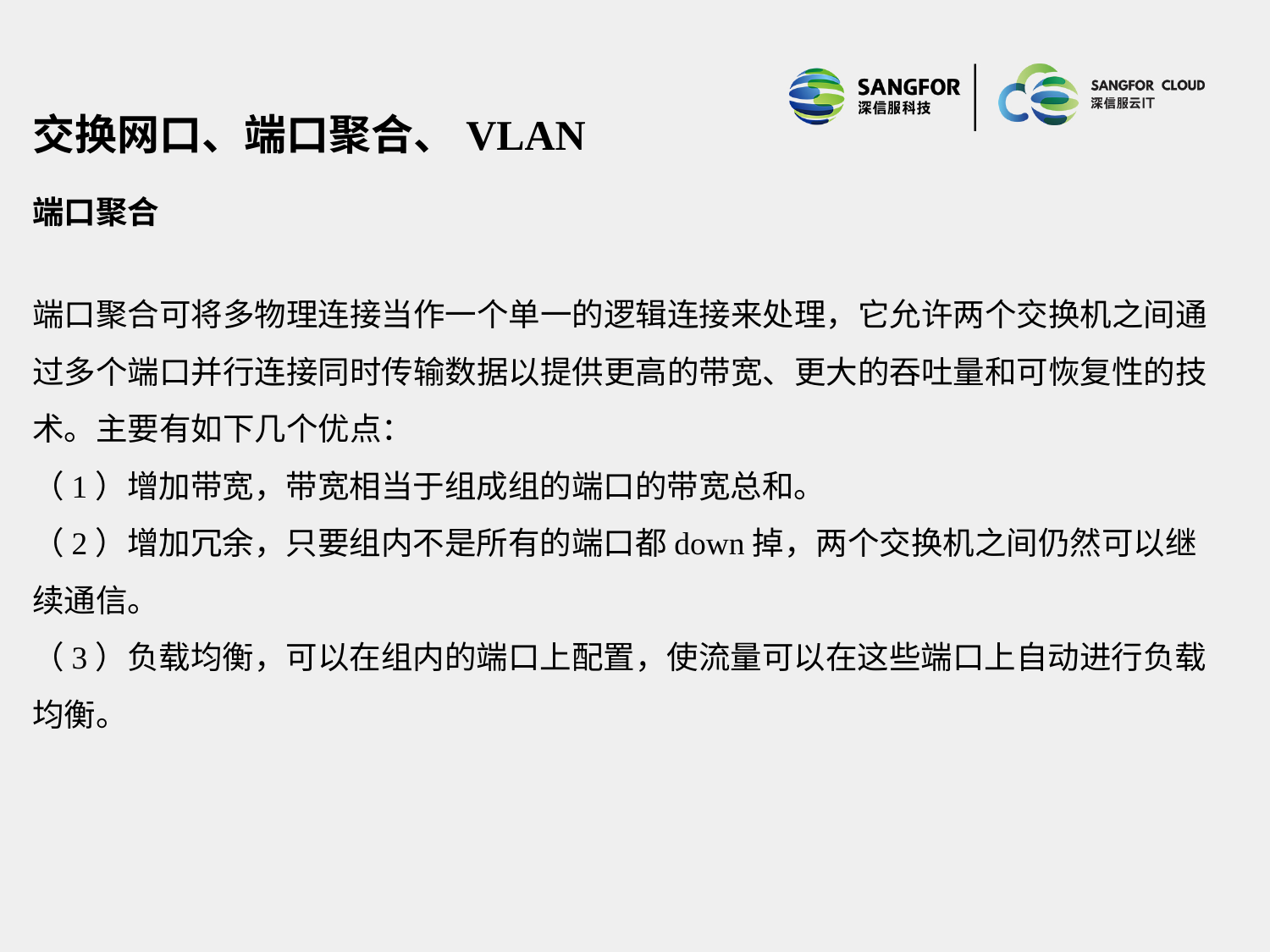

交换网口、端口聚合、VLAN
端口聚合
端口聚合可将多物理连接当作一个单一的逻辑连接来处理，它允许两个交换机之间通过多个端口并行连接同时传输数据以提供更高的带宽、更大的吞吐量和可恢复性的技术。主要有如下几个优点：
（1）增加带宽，带宽相当于组成组的端口的带宽总和。
（2）增加冗余，只要组内不是所有的端口都down掉，两个交换机之间仍然可以继续通信。
（3）负载均衡，可以在组内的端口上配置，使流量可以在这些端口上自动进行负载均衡。